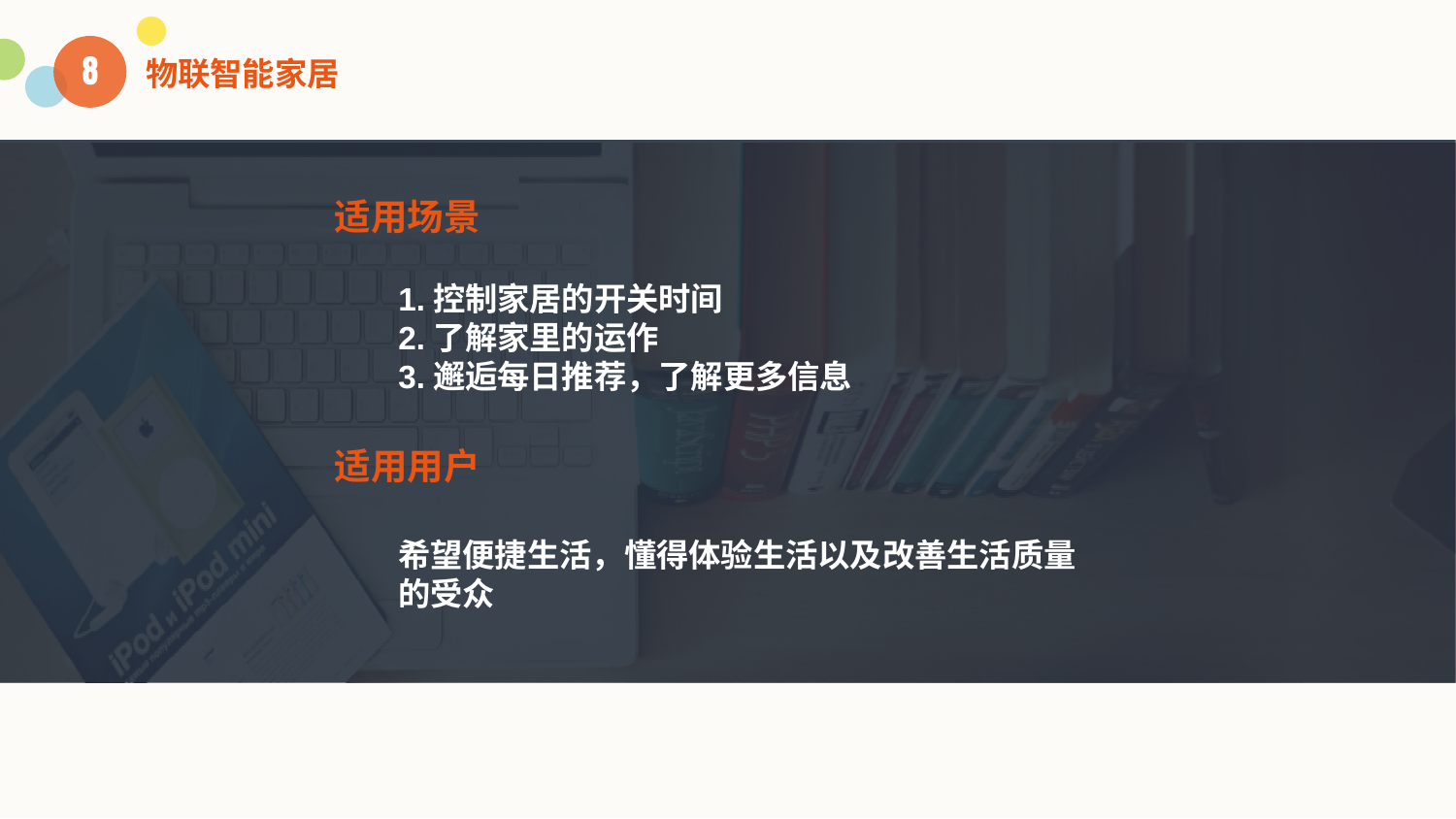

8
物联智能家居

适用场景
1.控制家居的开关时间
2.了解家里的运作
3.邂逅每日推荐，了解更多信息
适用用户
希望便捷生活，懂得体验生活以及改善生活质量的受众